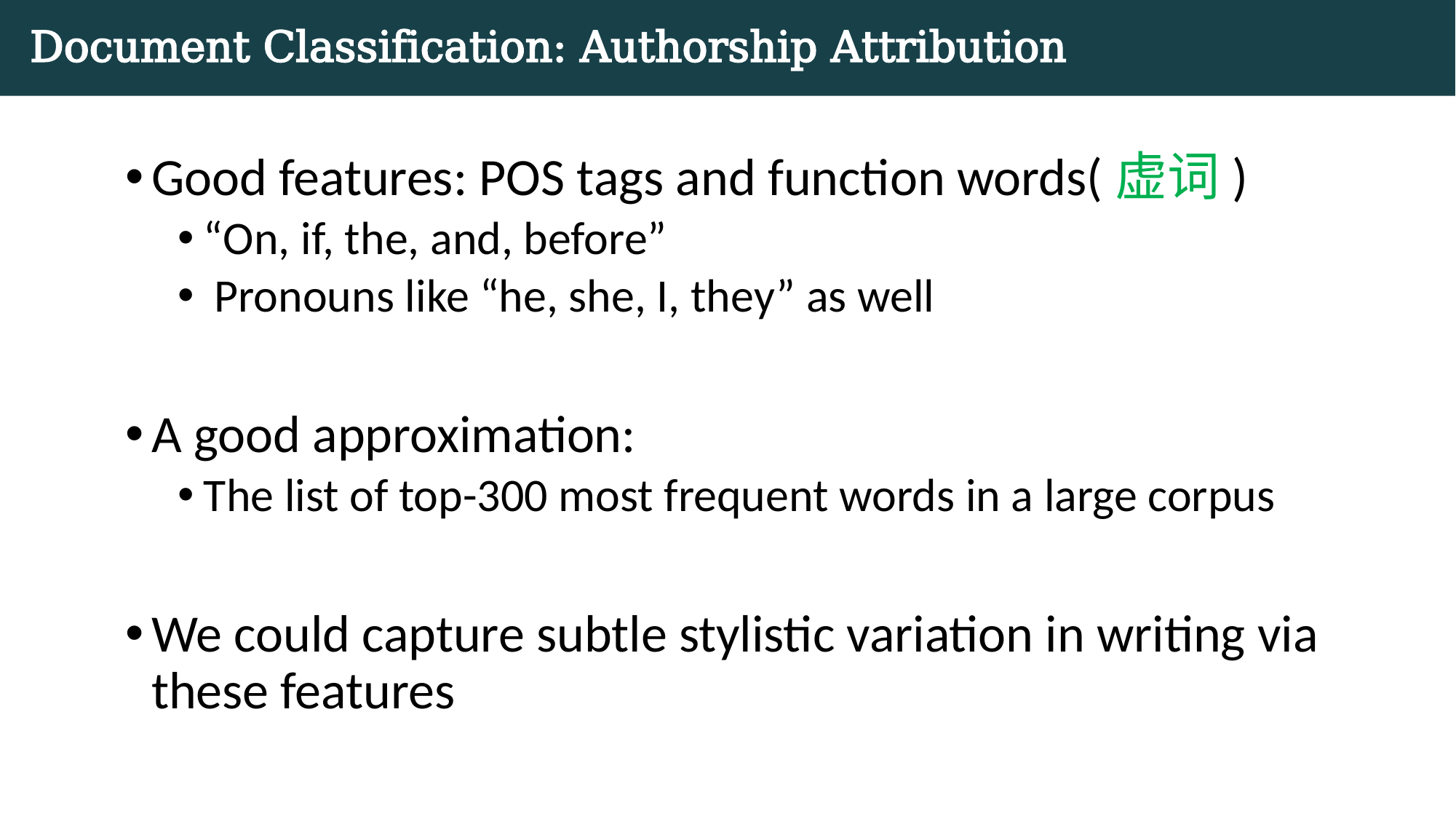

# Document Classification: Authorship Attribution
Good features: POS tags and function words(虚词)
“On, if, the, and, before”
 Pronouns like “he, she, I, they” as well

A good approximation:
The list of top-300 most frequent words in a large corpus

We could capture subtle stylistic variation in writing via these features